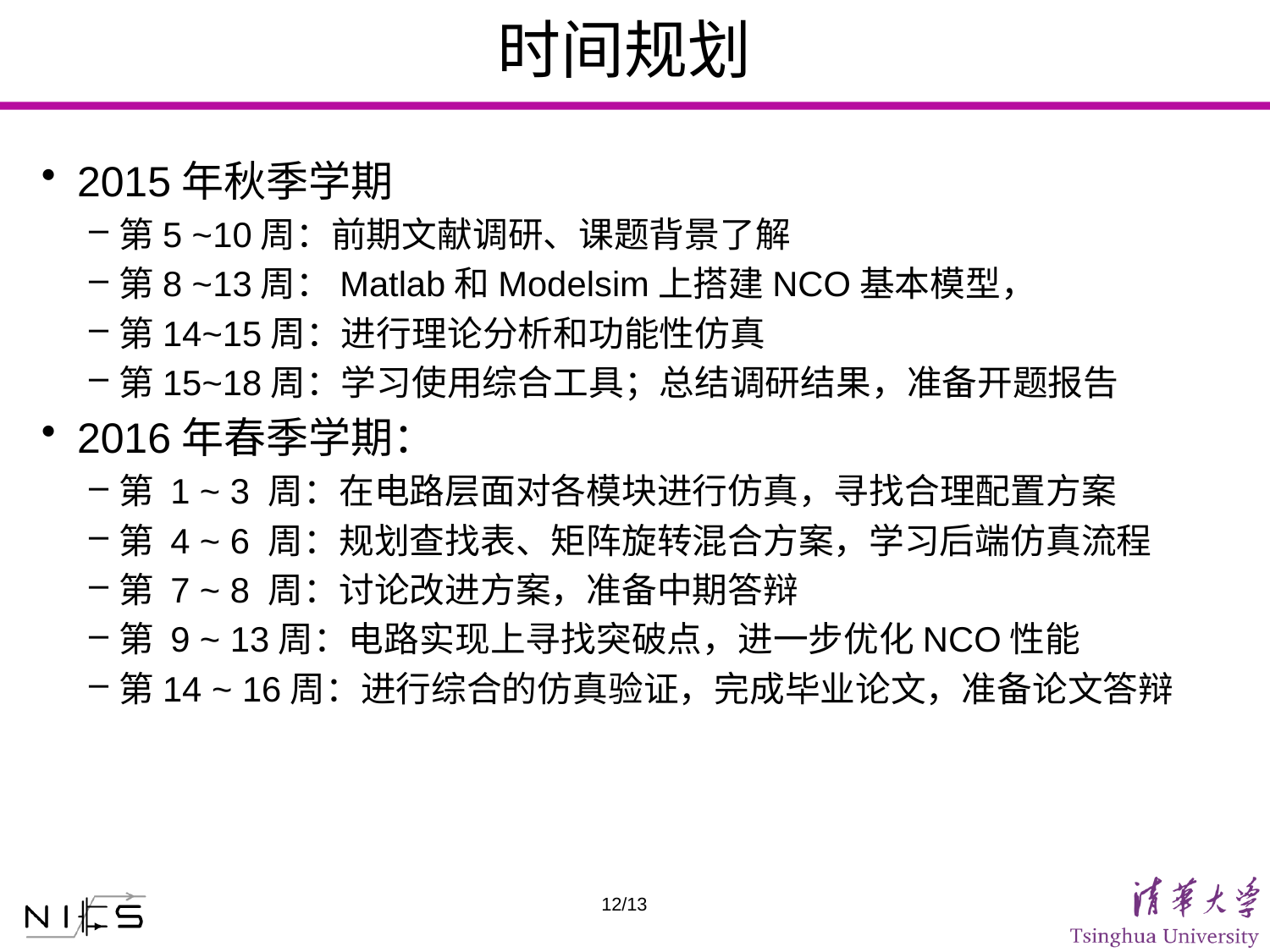

# 时间规划
2015年秋季学期
第5 ~10周：前期文献调研、课题背景了解
第8 ~13周：Matlab和Modelsim上搭建NCO基本模型，
第14~15周：进行理论分析和功能性仿真
第15~18周：学习使用综合工具；总结调研结果，准备开题报告
2016年春季学期：
第 1 ~ 3 周：在电路层面对各模块进行仿真，寻找合理配置方案
第 4 ~ 6 周：规划查找表、矩阵旋转混合方案，学习后端仿真流程
第 7 ~ 8 周：讨论改进方案，准备中期答辩
第 9 ~ 13周：电路实现上寻找突破点，进一步优化NCO性能
第14 ~ 16周：进行综合的仿真验证，完成毕业论文，准备论文答辩
12/13